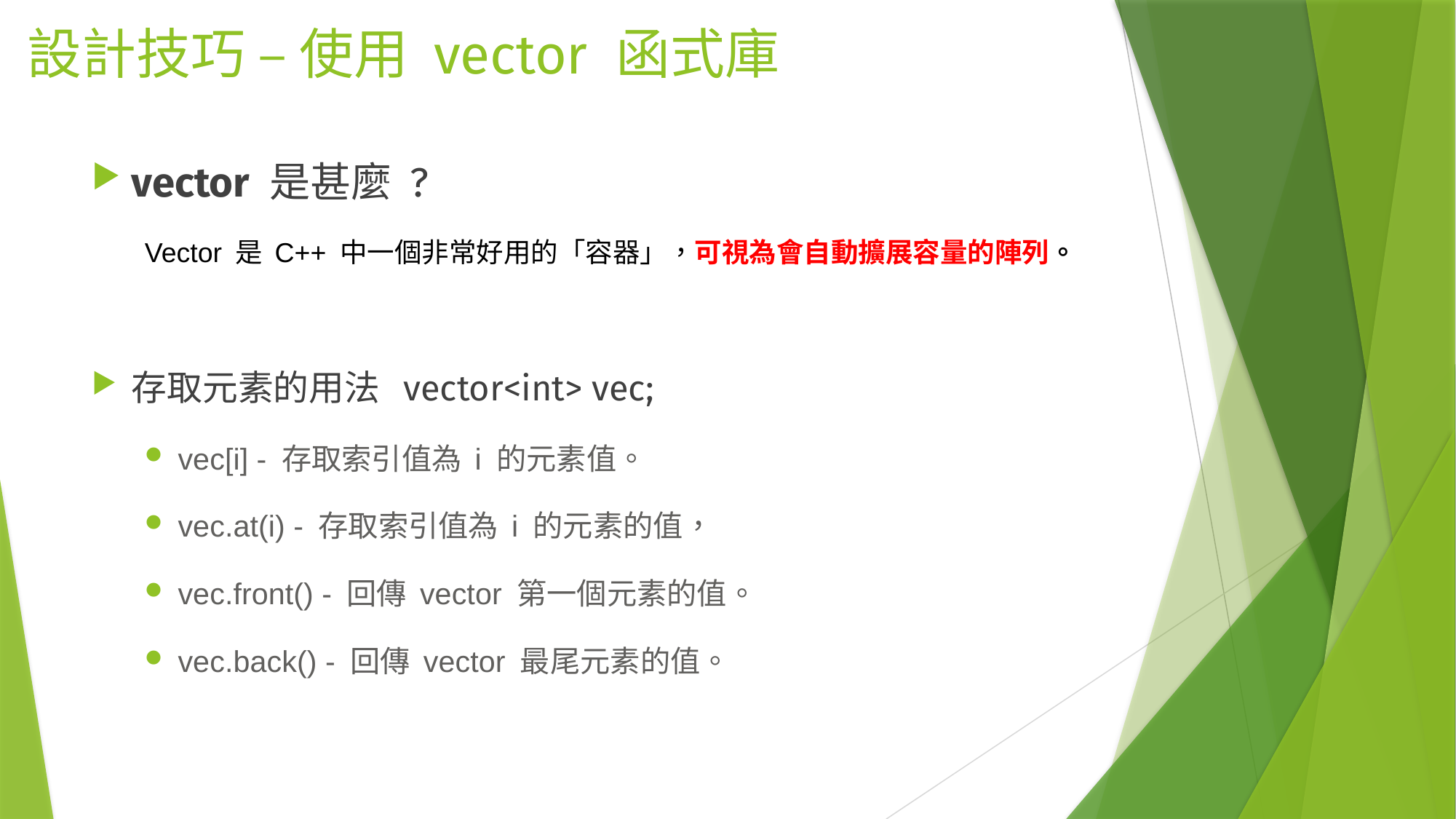

# 設計技巧 – 使用 vector 函式庫
vector 是甚麼 ?
Vector 是 C++ 中一個非常好用的「容器」，可視為會自動擴展容量的陣列。

存取元素的用法  vector<int> vec;
vec[i] - 存取索引值為 i 的元素值。
vec.at(i) - 存取索引值為 i 的元素的值，
vec.front() - 回傳 vector 第一個元素的值。
vec.back() - 回傳 vector 最尾元素的值。